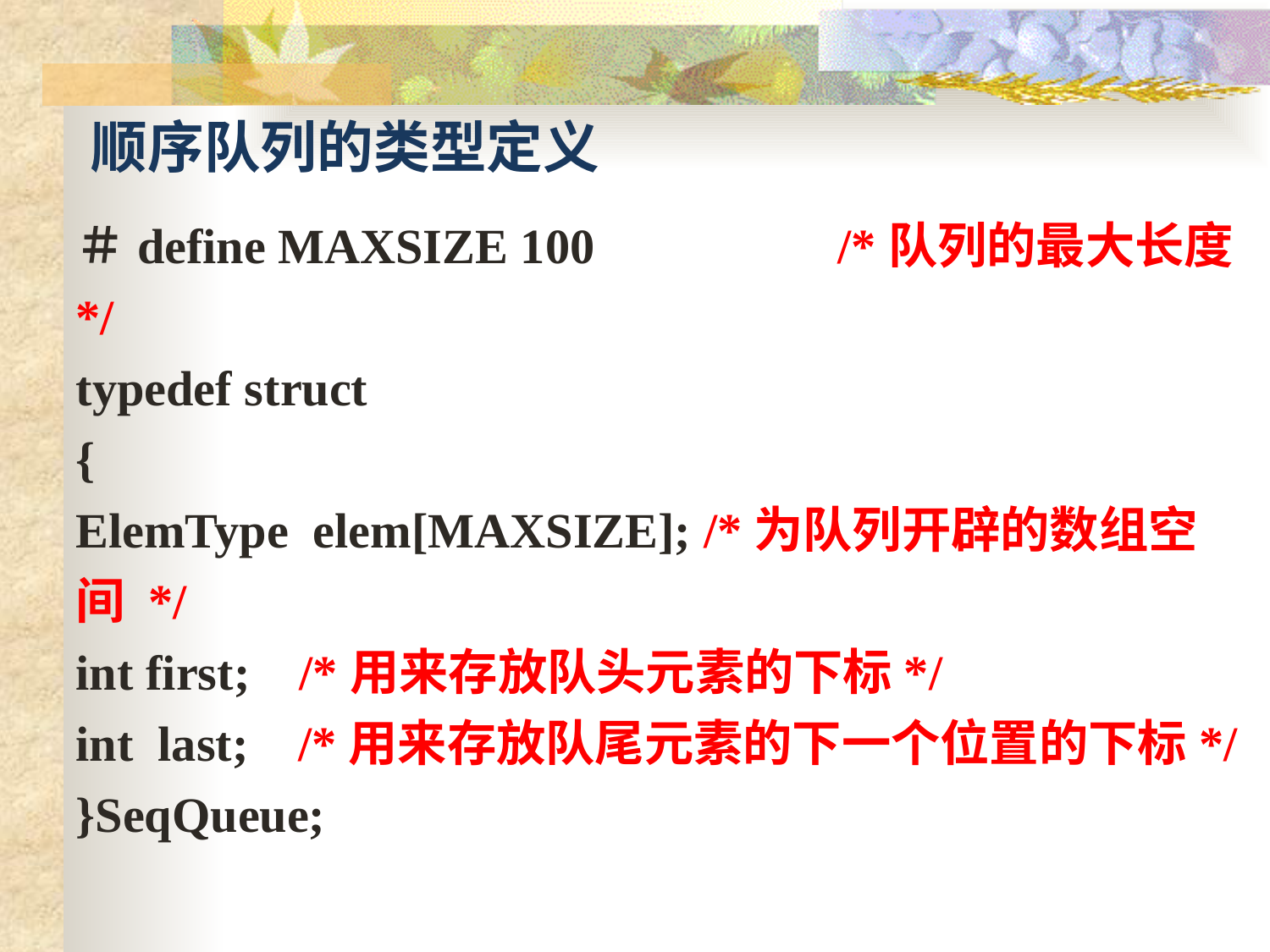

顺序队列的类型定义
＃define MAXSIZE 100		/*队列的最大长度 */
typedef struct
{
ElemType  elem[MAXSIZE]; /*为队列开辟的数组空间 */
int first;    /*用来存放队头元素的下标*/
int  last;    /*用来存放队尾元素的下一个位置的下标*/
}SeqQueue;